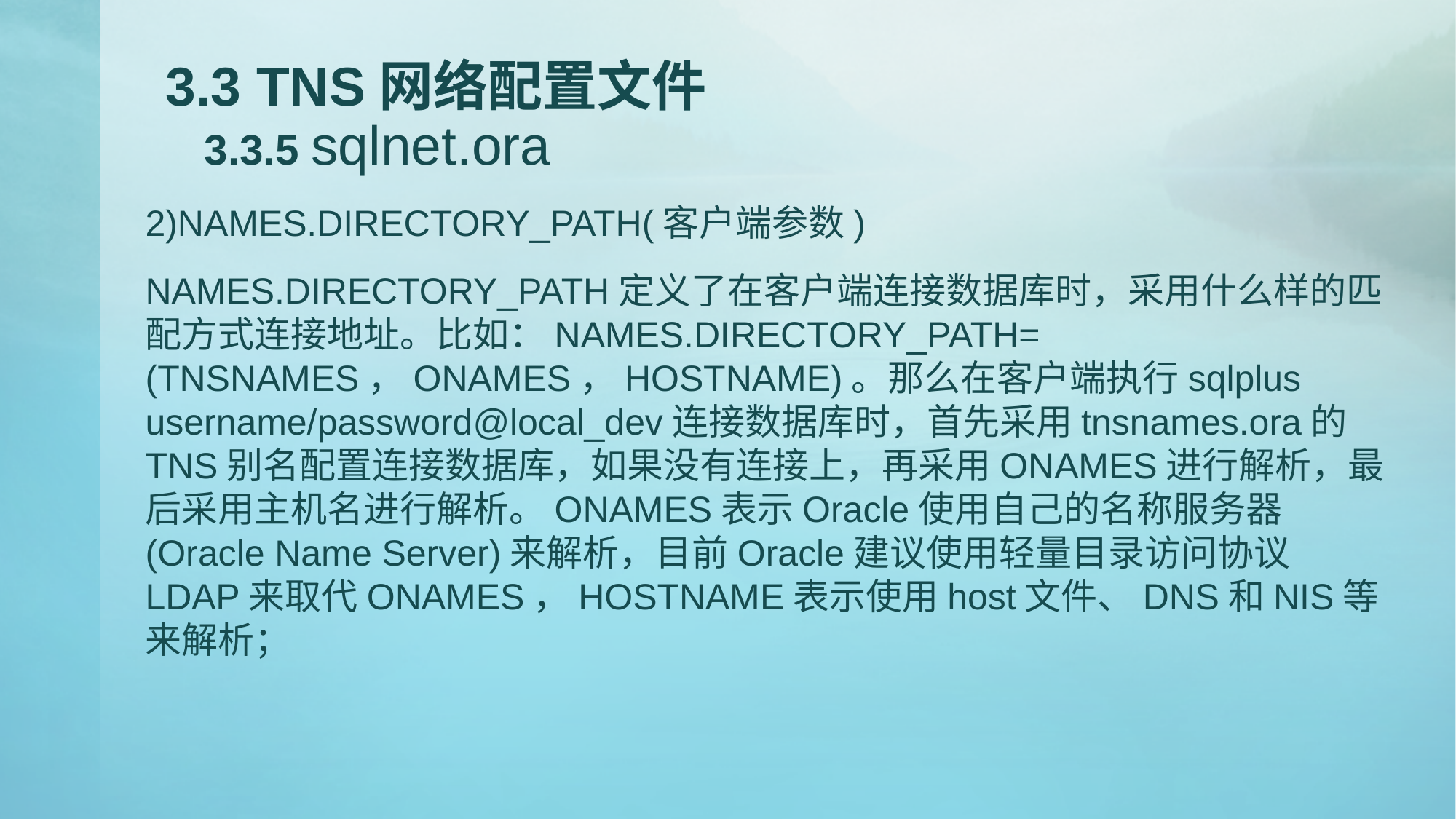

# 3.3 TNS网络配置文件 3.3.5 sqlnet.ora
2)NAMES.DIRECTORY_PATH(客户端参数)
NAMES.DIRECTORY_PATH定义了在客户端连接数据库时，采用什么样的匹配方式连接地址。比如：NAMES.DIRECTORY_PATH= (TNSNAMES，ONAMES，HOSTNAME)。那么在客户端执行sqlplus username/password@local_dev连接数据库时，首先采用tnsnames.ora的TNS别名配置连接数据库，如果没有连接上，再采用ONAMES进行解析，最后采用主机名进行解析。ONAMES表示Oracle使用自己的名称服务器(Oracle Name Server)来解析，目前Oracle建议使用轻量目录访问协议LDAP来取代ONAMES，HOSTNAME表示使用host文件、DNS和NIS等来解析；